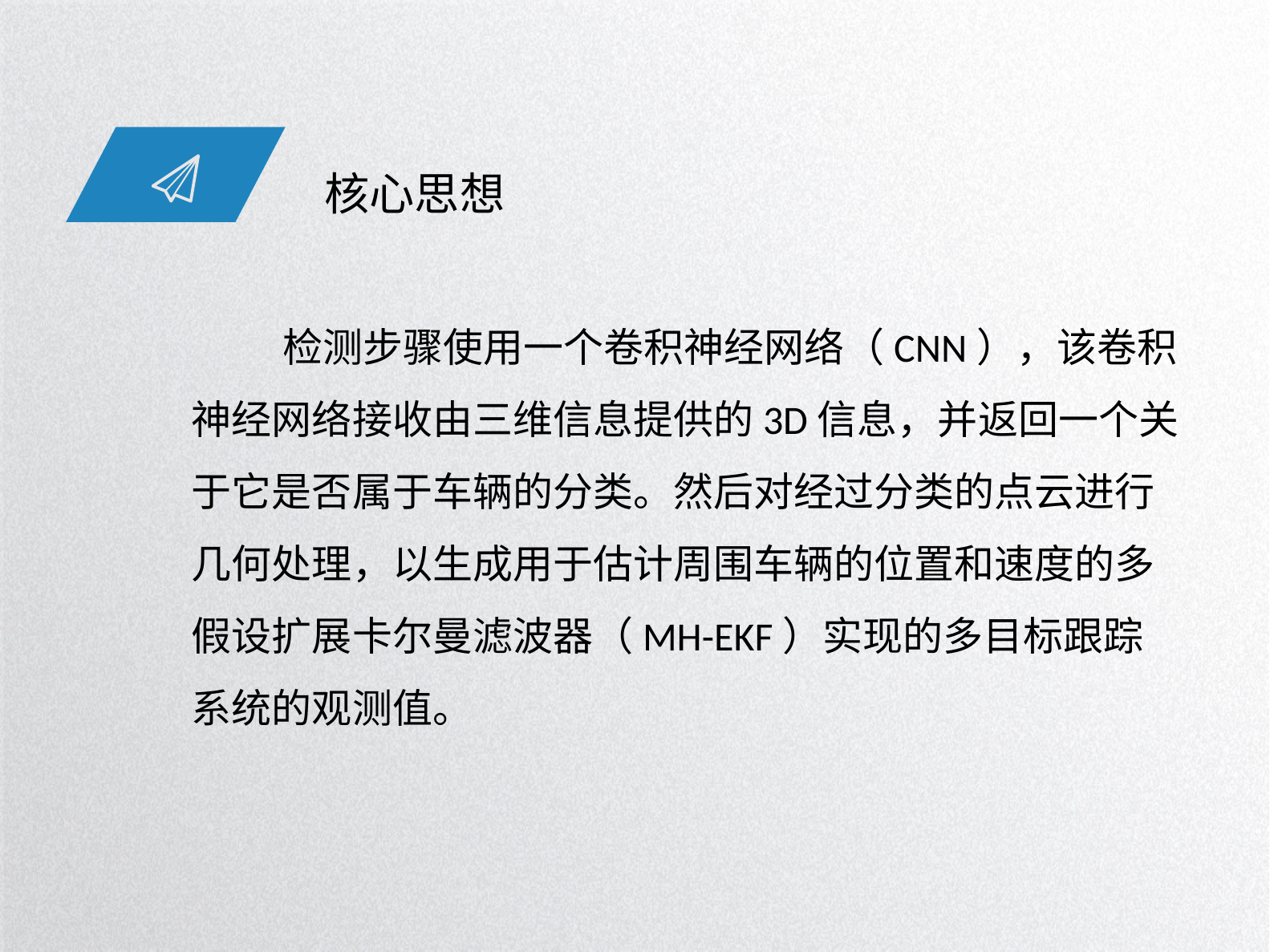

核心思想
# 检测步骤使用一个卷积神经网络（CNN），该卷积神经网络接收由三维信息提供的3D信息，并返回一个关于它是否属于车辆的分类。然后对经过分类的点云进行几何处理，以生成用于估计周围车辆的位置和速度的多假设扩展卡尔曼滤波器（MH-EKF）实现的多目标跟踪系统的观测值。